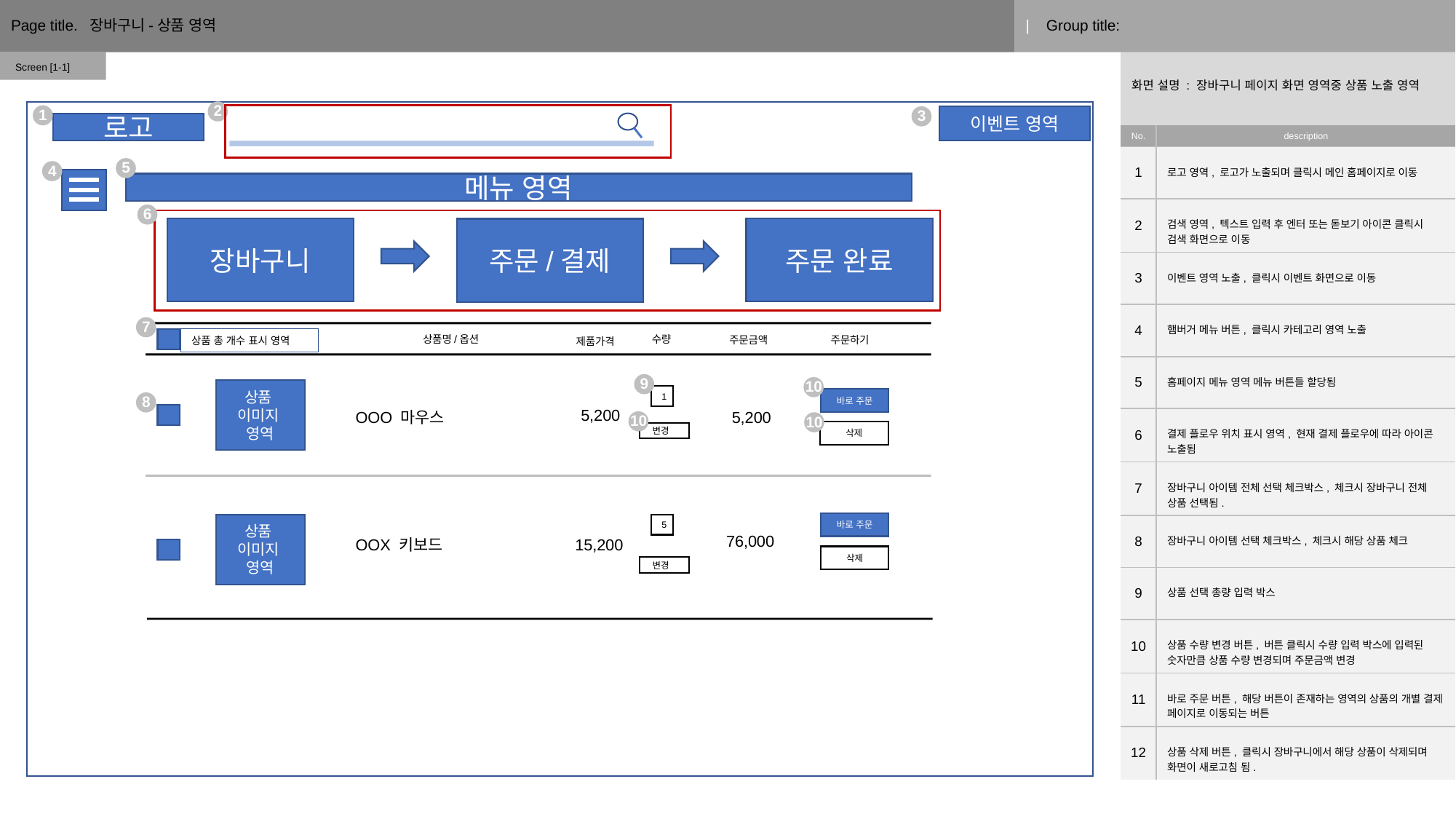

Page title.  장바구니-상품 영역
|    Group title:
 Screen [1-1]

화면 설명 : 장바구니 페이지 화면 영역중 상품 노출 영역
2

1

3
이벤트 영역
로고

| No. | description |
| --- | --- |
| 1 | 로고 영역, 로고가 노출되며 클릭시 메인 홈페이지로 이동 |
| 2 | 검색 영역, 텍스트 입력 후 엔터 또는 돋보기 아이콘 클릭시 검색 화면으로 이동 |
| 3 | 이벤트 영역 노출, 클릭시 이벤트 화면으로 이동 |
| 4 | 햄버거 메뉴 버튼, 클릭시 카테고리 영역 노출 |
| 5 | 홈페이지 메뉴 영역 메뉴 버튼들 할당됨 |
| 6 | 결제 플로우 위치 표시 영역, 현재 결제 플로우에 따라 아이콘 노출됨 |
| 7 | 장바구니 아이템 전체 선택 체크박스, 체크시 장바구니 전체 상품 선택됨. |
| 8 | 장바구니 아이템 선택 체크박스, 체크시 해당 상품 체크 |
| 9 | 상품 선택 총량 입력 박스 |
| 10 | 상품 수량 변경 버튼, 버튼 클릭시 수량 입력 박스에 입력된 숫자만큼 상품 수량 변경되며 주문금액 변경 |
| 11 | 바로 주문 버튼, 해당 버튼이 존재하는 영역의 상품의 개별 결제 페이지로 이동되는 버튼 |
| 12 | 상품 삭제 버튼, 클릭시 장바구니에서 해당 상품이 삭제되며 화면이 새로고침 됨. |

5
4

메뉴 영역

6

장바구니
주문 완료
주문/결제

7

상품명/옵션
수량
주문금액
주문하기
상품 총 개수 표시 영역

제품가격

9
10
상품
이미지
영역
1
바로 주문
8
5,200
OOO 마우스
5,200

10
10
삭제
변경1

바로 주문
상품
이미지
영역
5
76,000
OOX 키보드
15,200

삭제
변경1